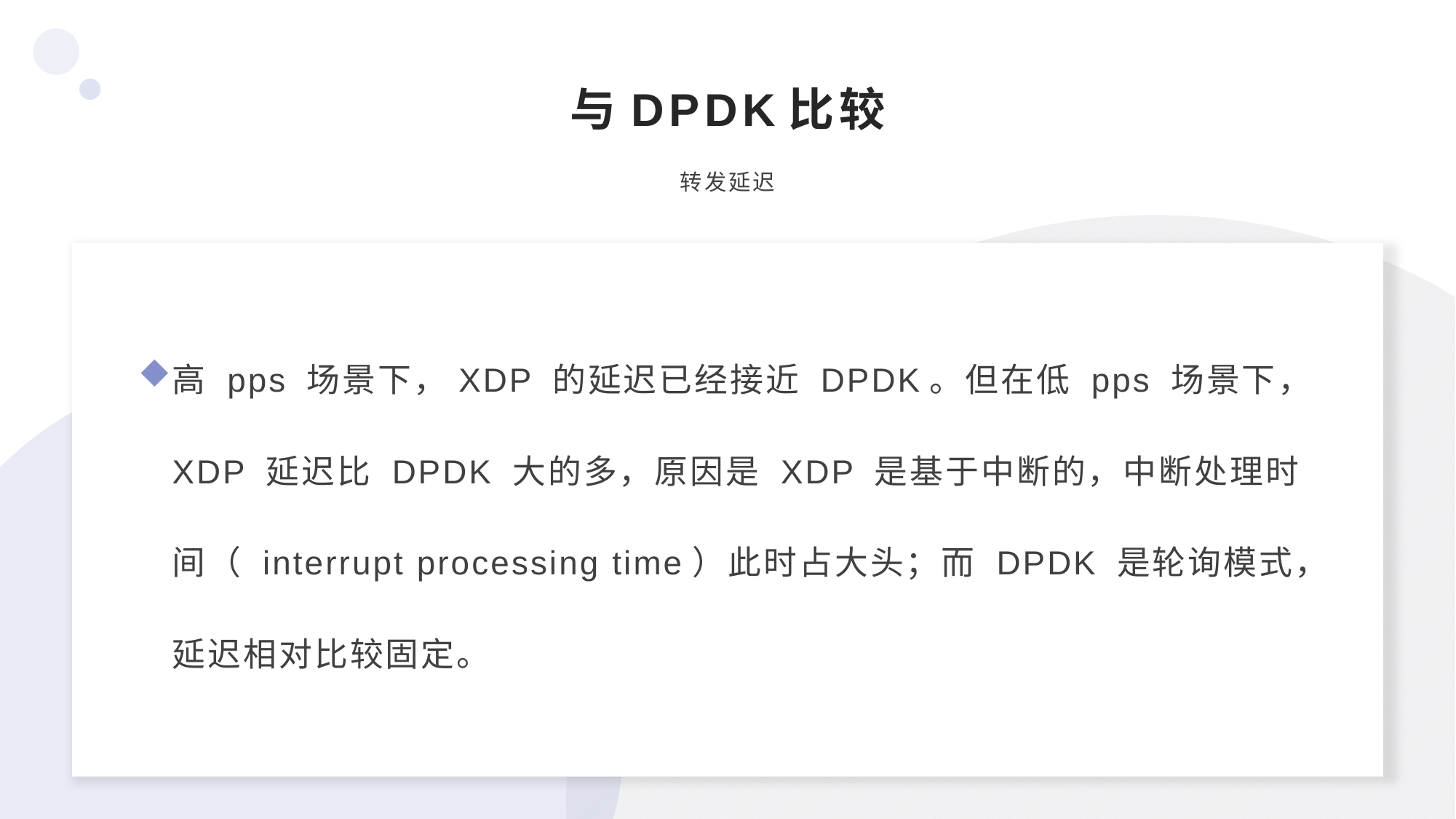

与DPDK比较

转发延迟

高 pps 场景下，XDP 的延迟已经接近 DPDK。但在低 pps 场景下，XDP 延迟比 DPDK 大的多，原因是 XDP 是基于中断的，中断处理时间（ interrupt processing time）此时占大头；而 DPDK 是轮询模式，延迟相对比较固定。